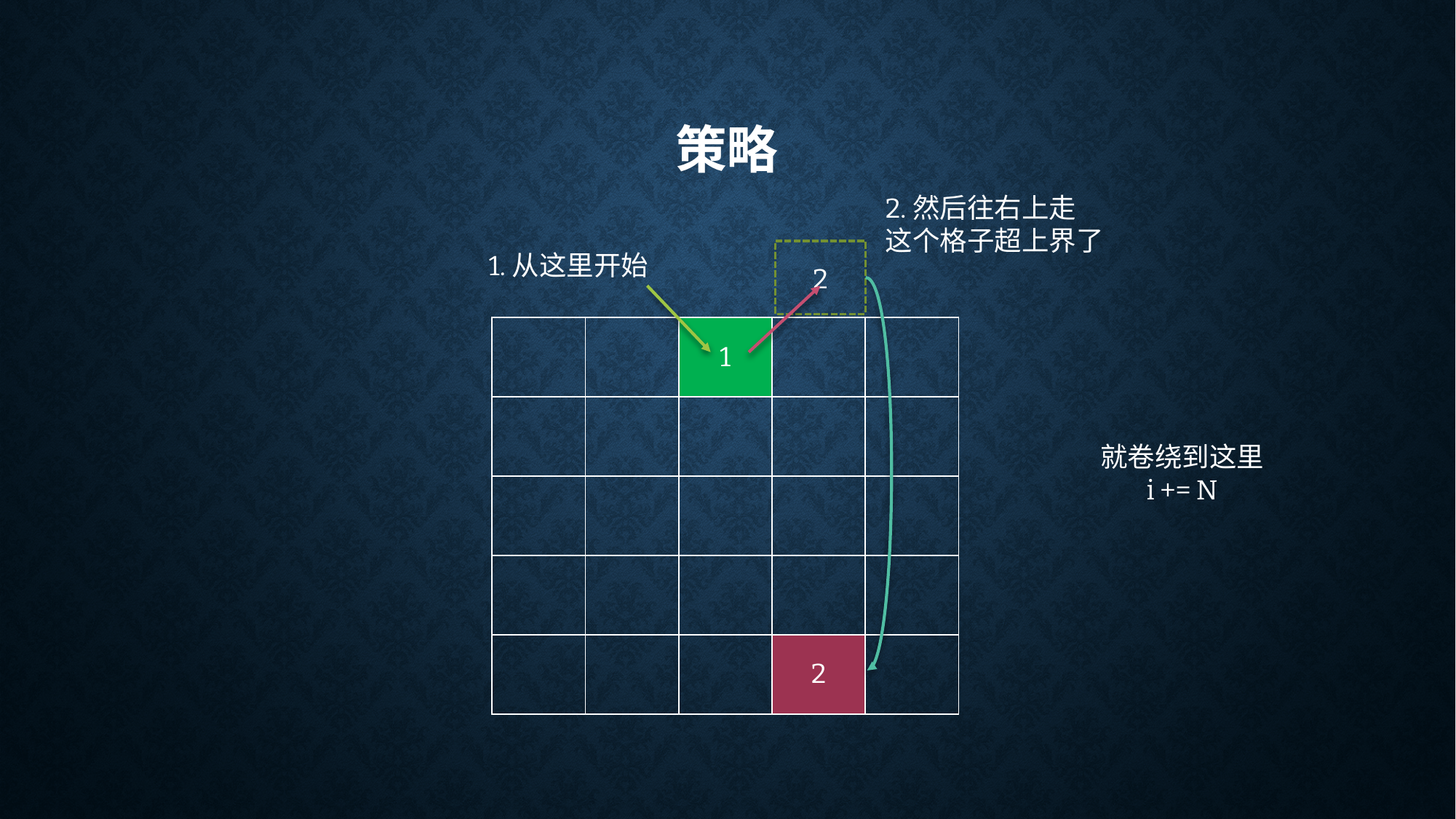

# 策略
2.然后往右上走
这个格子超上界了
1.从这里开始
2
|  |  | 1 |  |  |
| --- | --- | --- | --- | --- |
|  |  |  |  |  |
|  |  |  |  |  |
|  |  |  |  |  |
|  |  |  | 2 |  |
就卷绕到这里
i += N